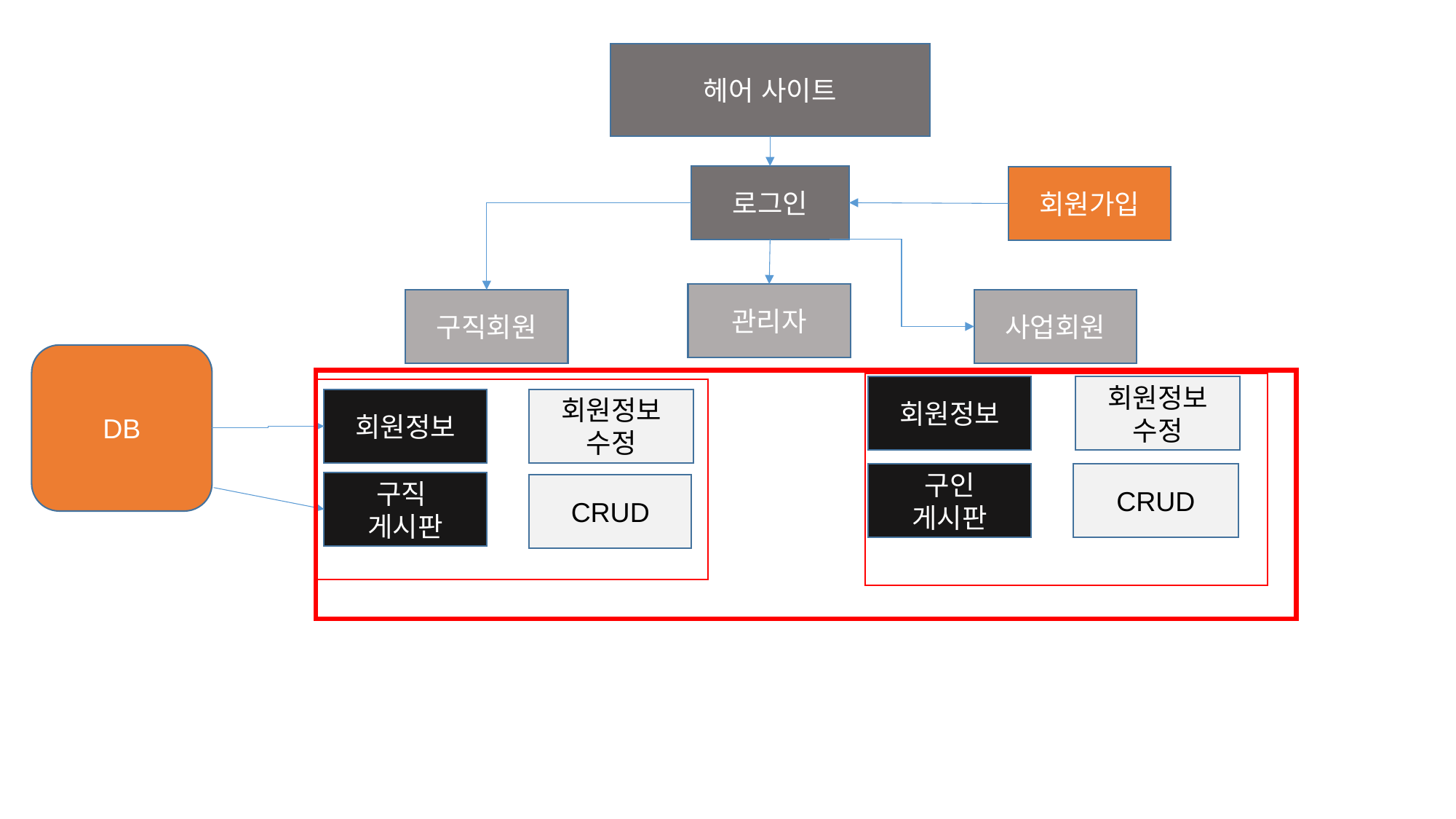

헤어 사이트
로그인
회원가입
관리자
사업회원
구직회원
DB

회원정보
회원정보
수정

회원정보
수정
회원정보
CRUD
구인
게시판
구직
게시판
CRUD